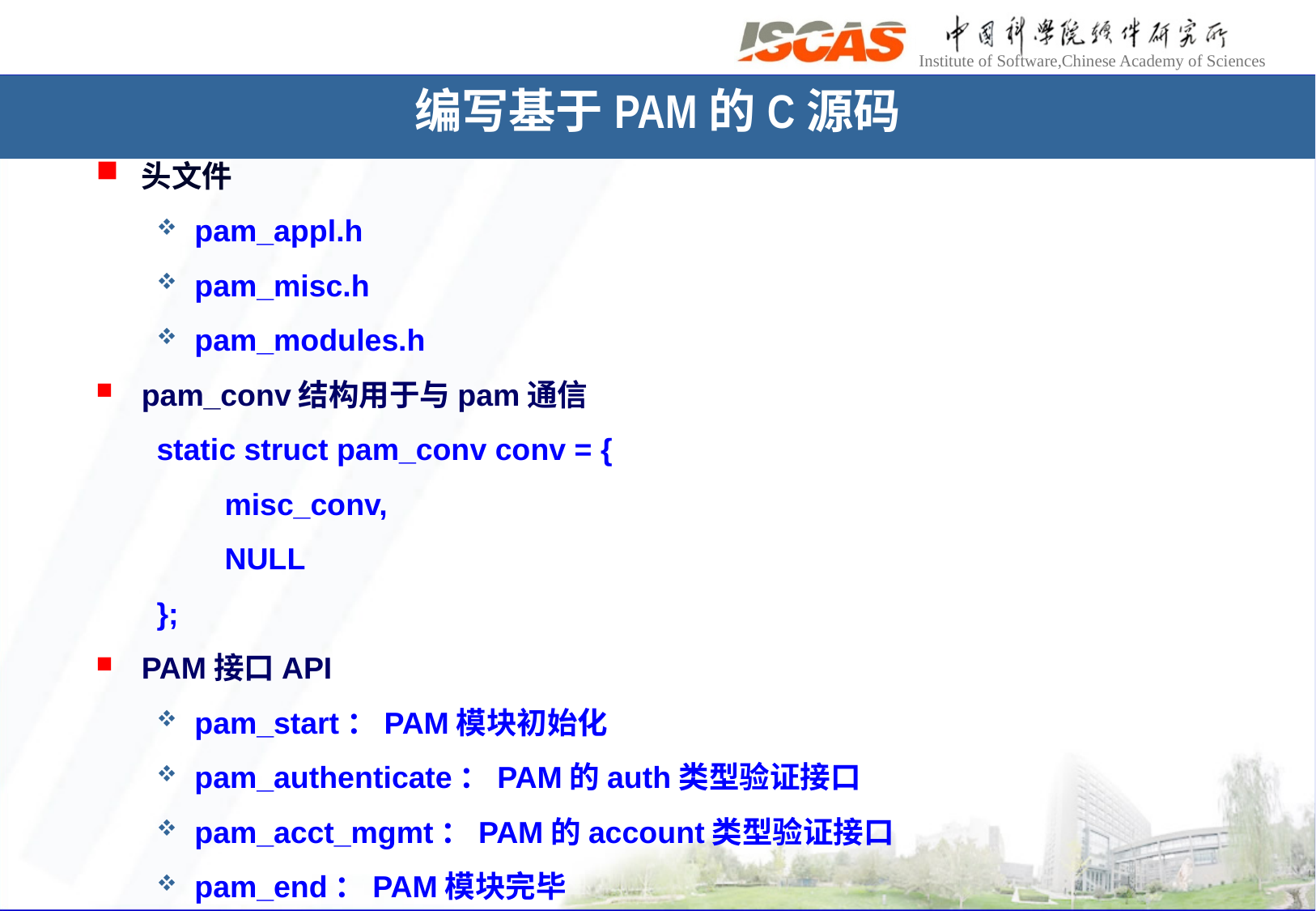

# 编写基于PAM的C源码
头文件
pam_appl.h
pam_misc.h
pam_modules.h
pam_conv结构用于与pam通信
static struct pam_conv conv = {
        misc_conv,
        NULL
};
PAM接口API
pam_start：PAM模块初始化
pam_authenticate：PAM的auth类型验证接口
pam_acct_mgmt：PAM的account类型验证接口
pam_end：PAM模块完毕